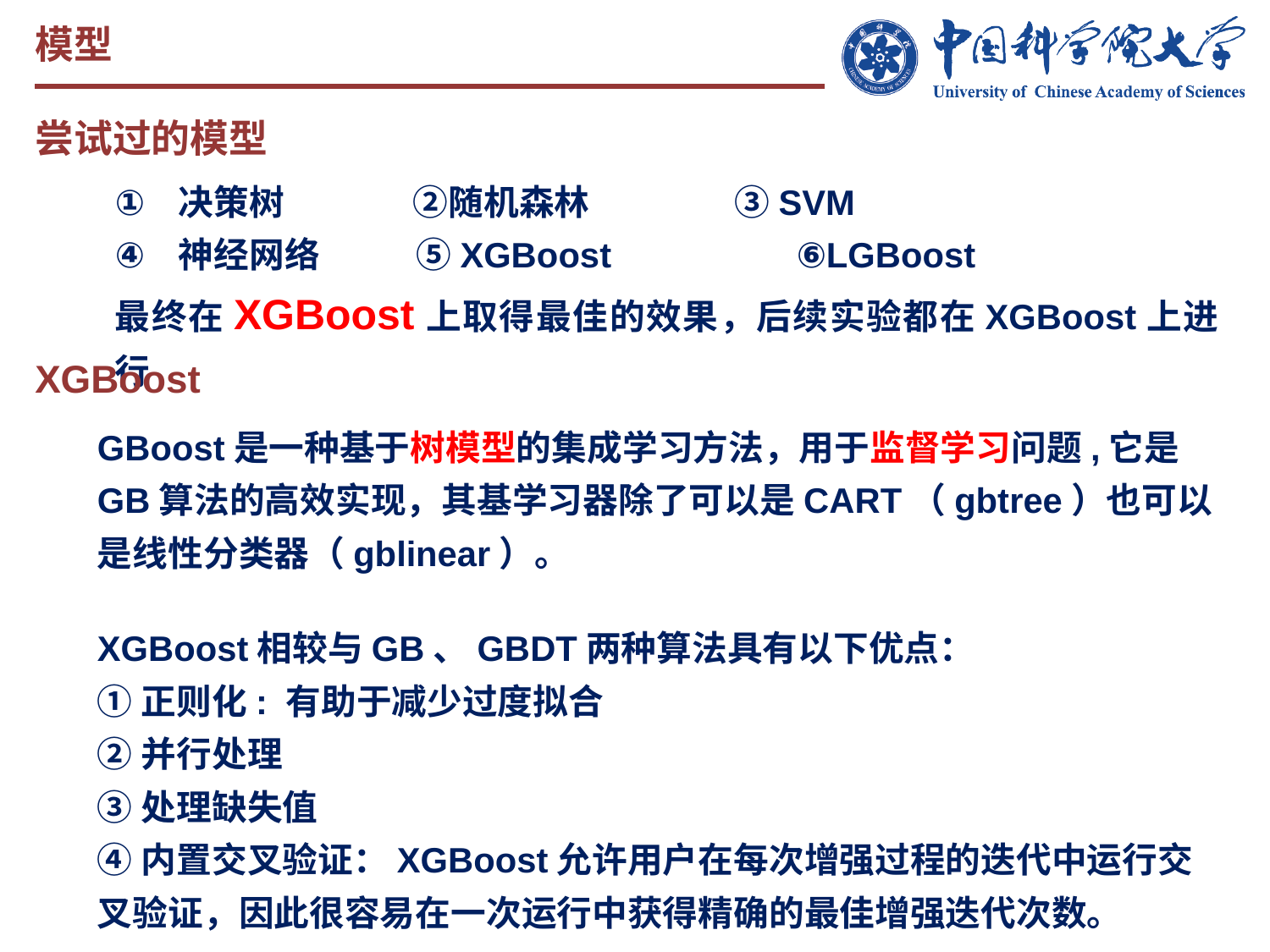

模型
尝试过的模型
决策树                ②随机森林                  ③SVM
神经网络            ⑤XGBoost                   ⑥LGBoost
最终在XGBoost上取得最佳的效果，后续实验都在XGBoost上进行
XGBoost
GBoost是一种基于树模型的集成学习方法，用于监督学习问题,它是GB算法的高效实现，其基学习器除了可以是CART（gbtree）也可以是线性分类器（gblinear）。

XGBoost相较与GB、GBDT两种算法具有以下优点：
①正则化: 有助于减少过度拟合
②并行处理
③处理缺失值
④内置交叉验证：XGBoost允许用户在每次增强过程的迭代中运行交叉验证，因此很容易在一次运行中获得精确的最佳增强迭代次数。